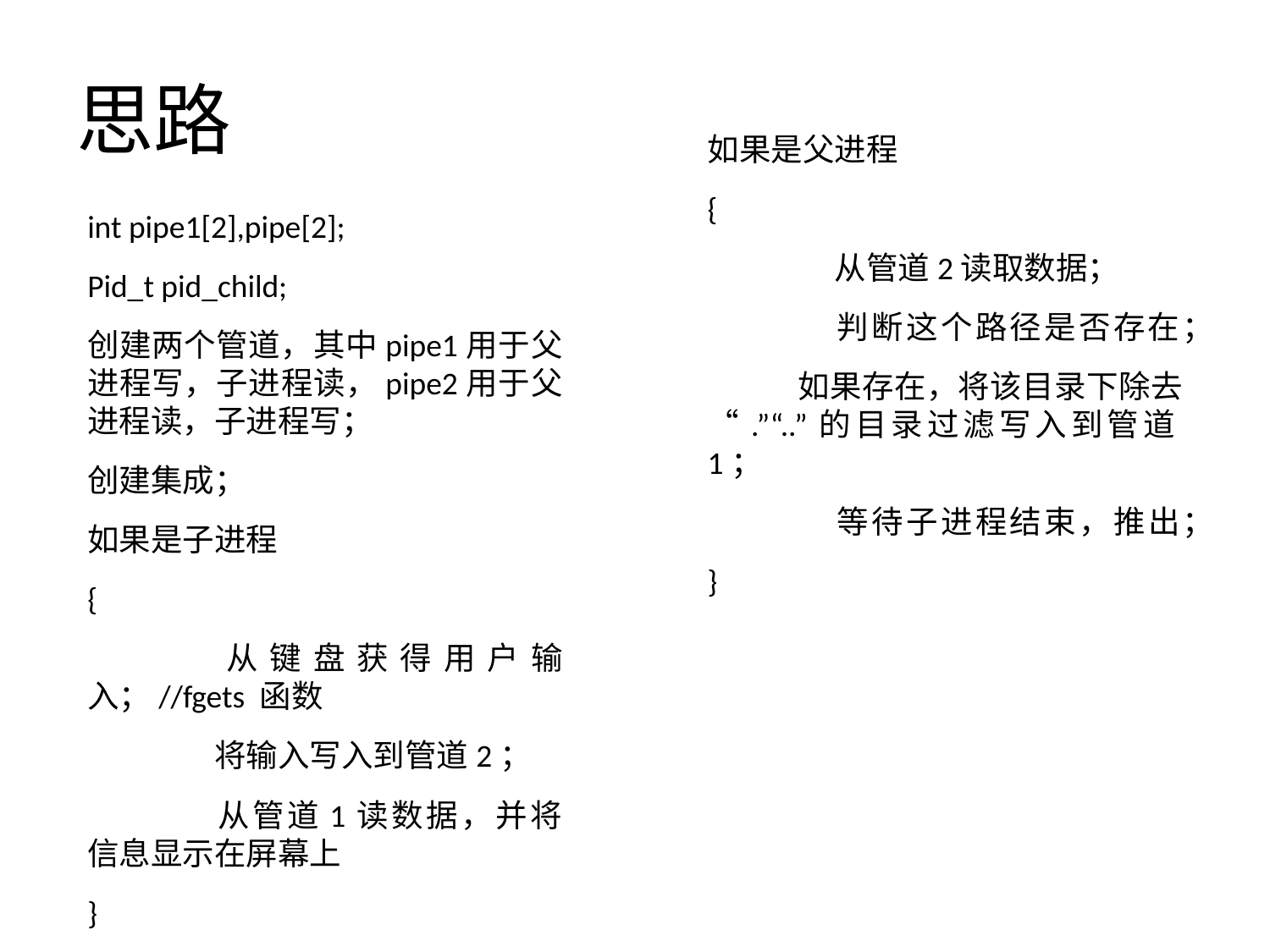

# 思路
如果是父进程
{
	从管道2读取数据；
	判断这个路径是否存在；
           如果存在，将该目录下除去 “.”“..”的目录过滤写入到管道1；
	等待子进程结束，推出；
}
int pipe1[2],pipe[2];
Pid_t pid_child;
创建两个管道，其中pipe1用于父进程写，子进程读，pipe2用于父进程读，子进程写；
创建集成；
如果是子进程
{
	从键盘获得用户输入；//fgets 函数
	将输入写入到管道2；
	从管道1读数据，并将信息显示在屏幕上
}